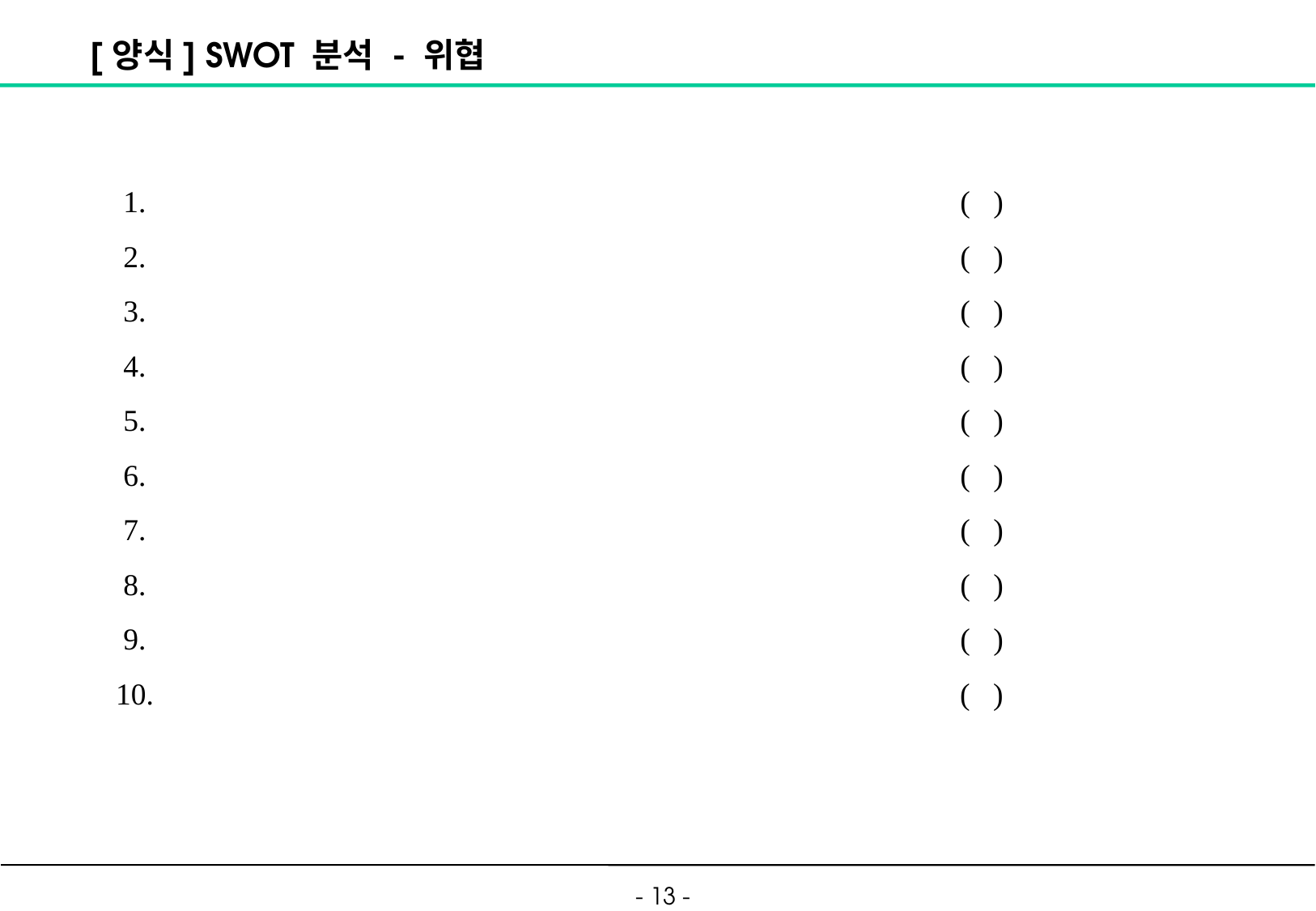

# [양식] SWOT 분석 - 위협
 1.                                                                                                          (   )
 2.                                                                                                          (   )
 3.                                                                                                          (   )
 4.                                                                                                          (   )
 5.                                                                                                          (   )
 6.                                                                                                          (   )
 7.                                                                                                          (   )
 8.                                                                                                          (   )
 9.                                                                                                          (   )
10.                                                                                                         (   )
- 13 -